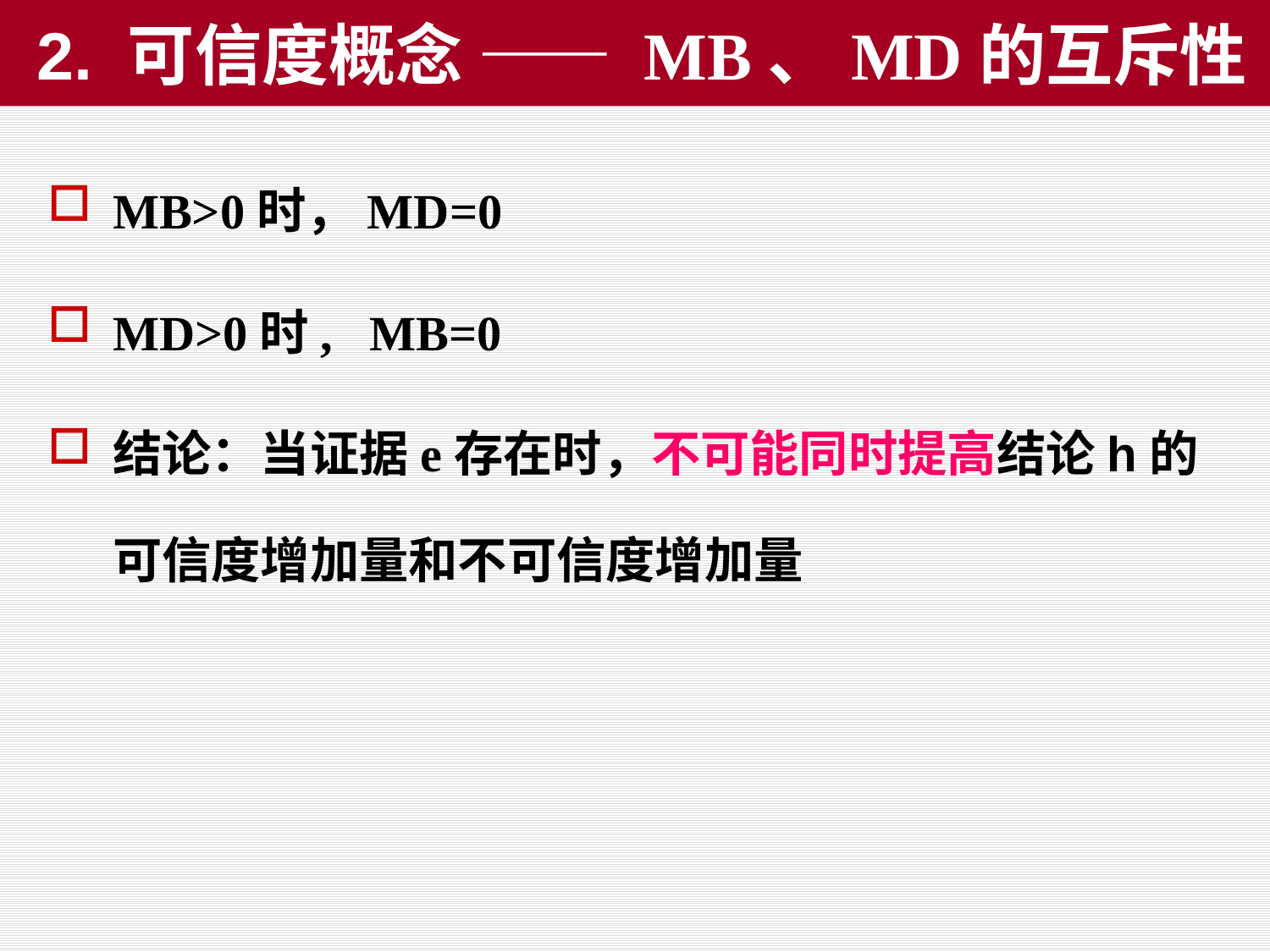

# 2. 可信度概念 —— MB、MD的互斥性
MB>0时，MD=0
MD>0时,   MB=0
结论：当证据e存在时，不可能同时提高结论h的可信度增加量和不可信度增加量